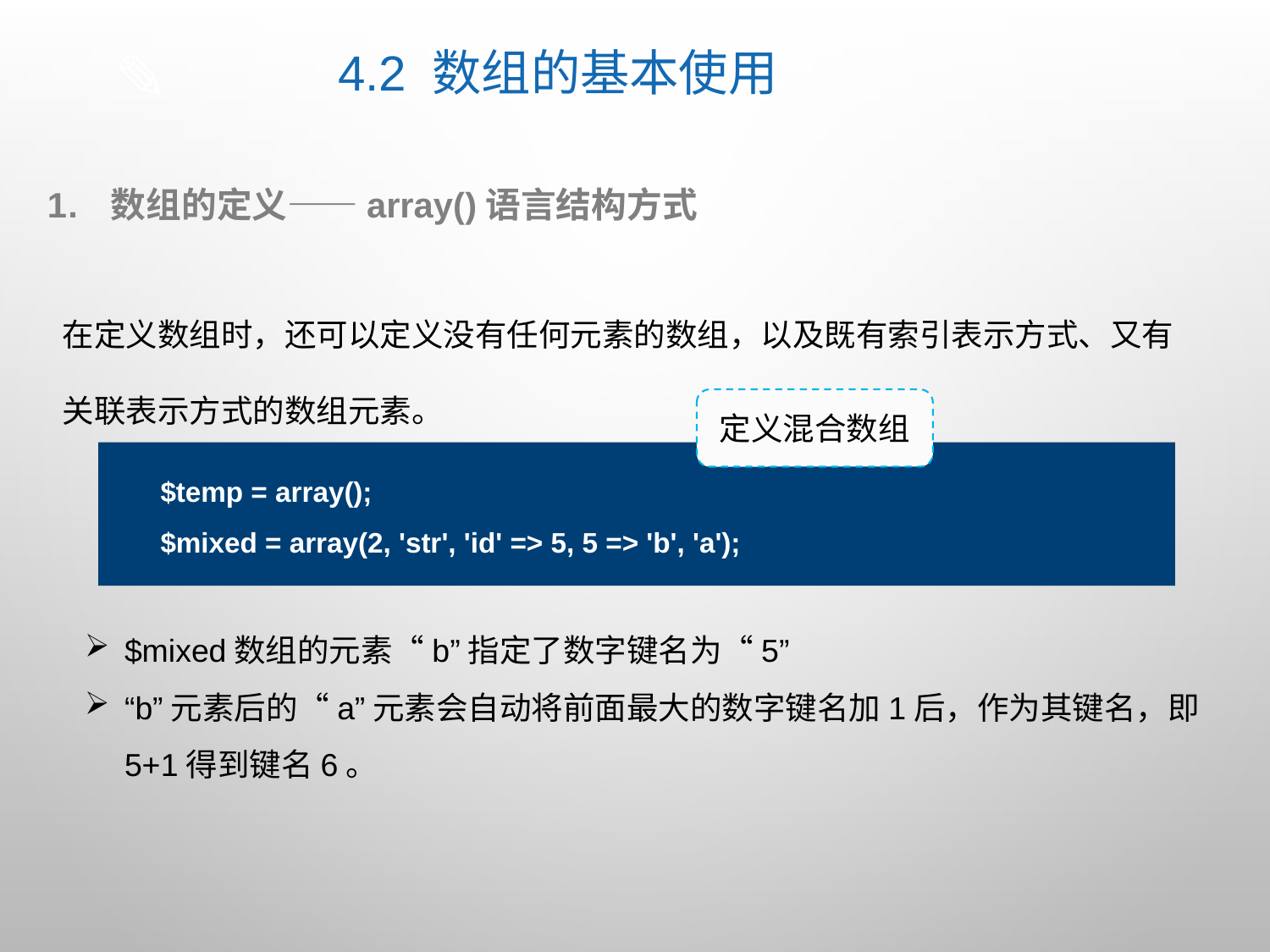

# 4.2 数组的基本使用
数组的定义——array()语言结构方式
在定义数组时，还可以定义没有任何元素的数组，以及既有索引表示方式、又有关联表示方式的数组元素。
定义混合数组

$temp = array();
$mixed = array(2, 'str', 'id' => 5, 5 => 'b', 'a');
$mixed数组的元素“b”指定了数字键名为“5”
“b”元素后的“a”元素会自动将前面最大的数字键名加1后，作为其键名，即5+1得到键名6。